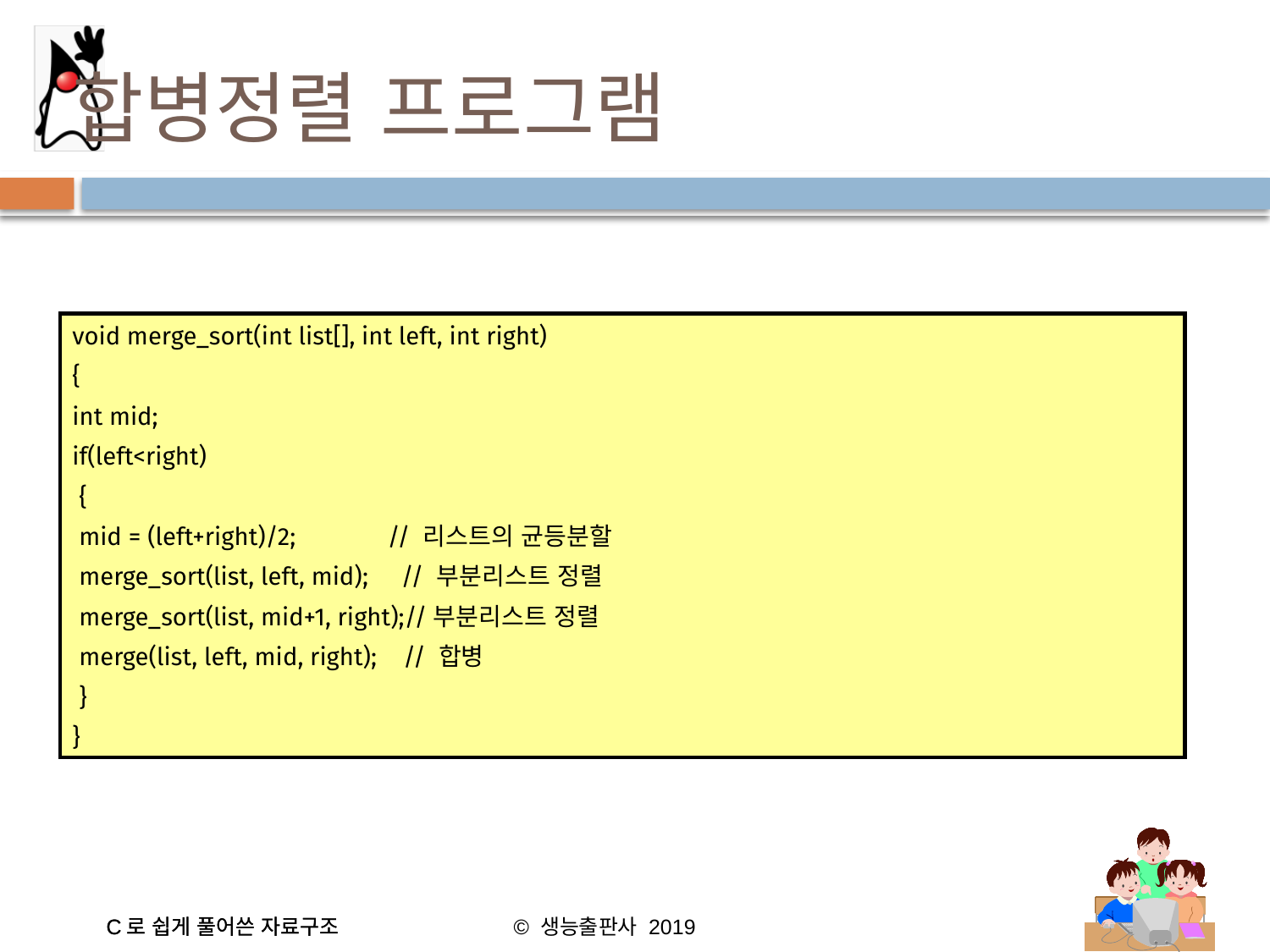

# 합병정렬 프로그램
void merge_sort(int list[], int left, int right)
{
int mid;
if(left<right)
 {
 mid = (left+right)/2;              // 리스트의 균등분할
 merge_sort(list, left, mid);     // 부분리스트 정렬
 merge_sort(list, mid+1, right);//부분리스트 정렬
 merge(list, left, mid, right);    // 합병
 }
}